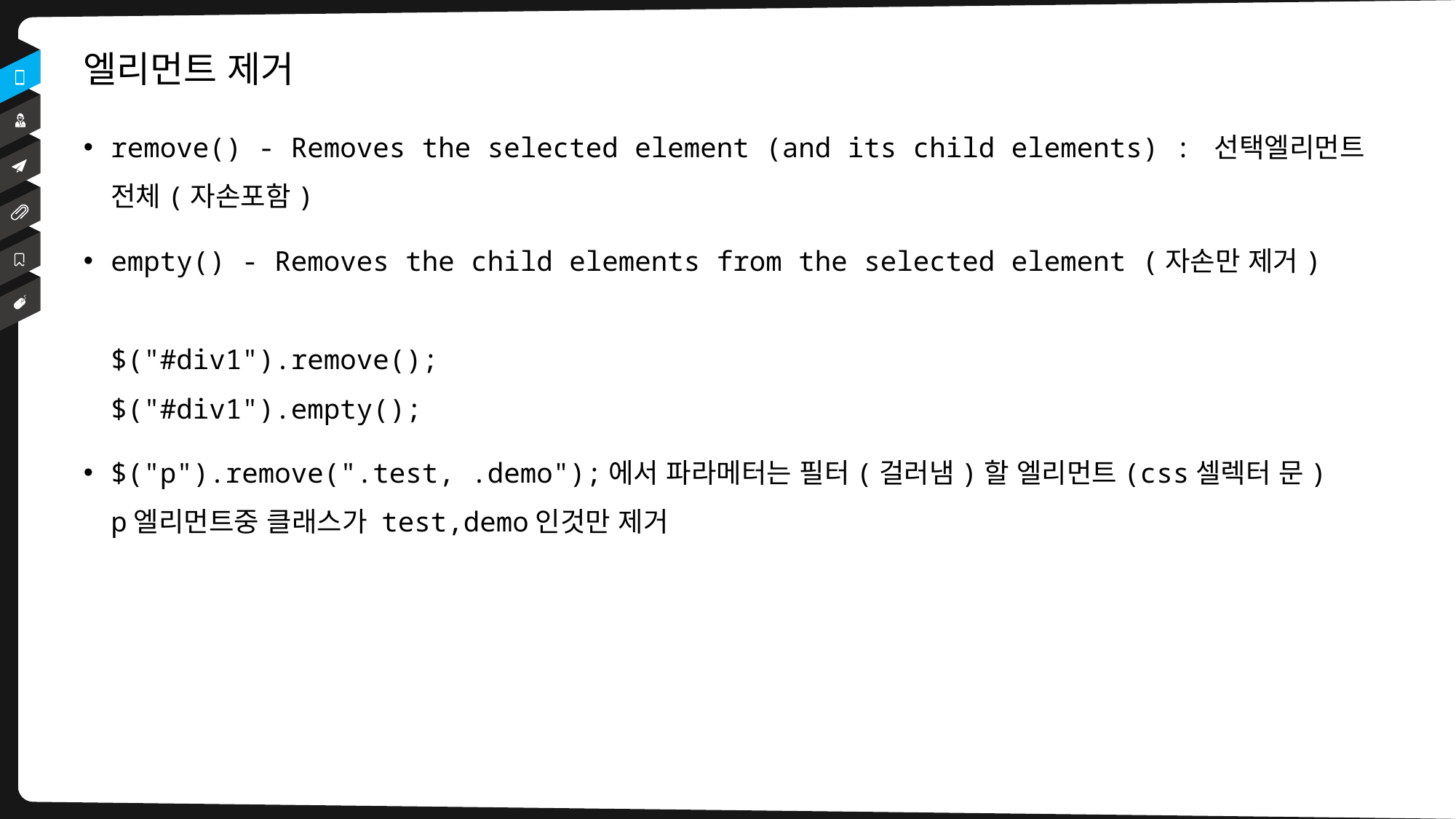

# 엘리먼트 제거
remove() - Removes the selected element (and its child elements) : 선택엘리먼트 전체(자손포함)
empty() - Removes the child elements from the selected element (자손만 제거)
$("#div1").remove();
$("#div1").empty();
$("p").remove(".test, .demo");에서 파라메터는 필터(걸러냄)할 엘리먼트(css셀렉터 문)
p엘리먼트중 클래스가 test,demo인것만 제거